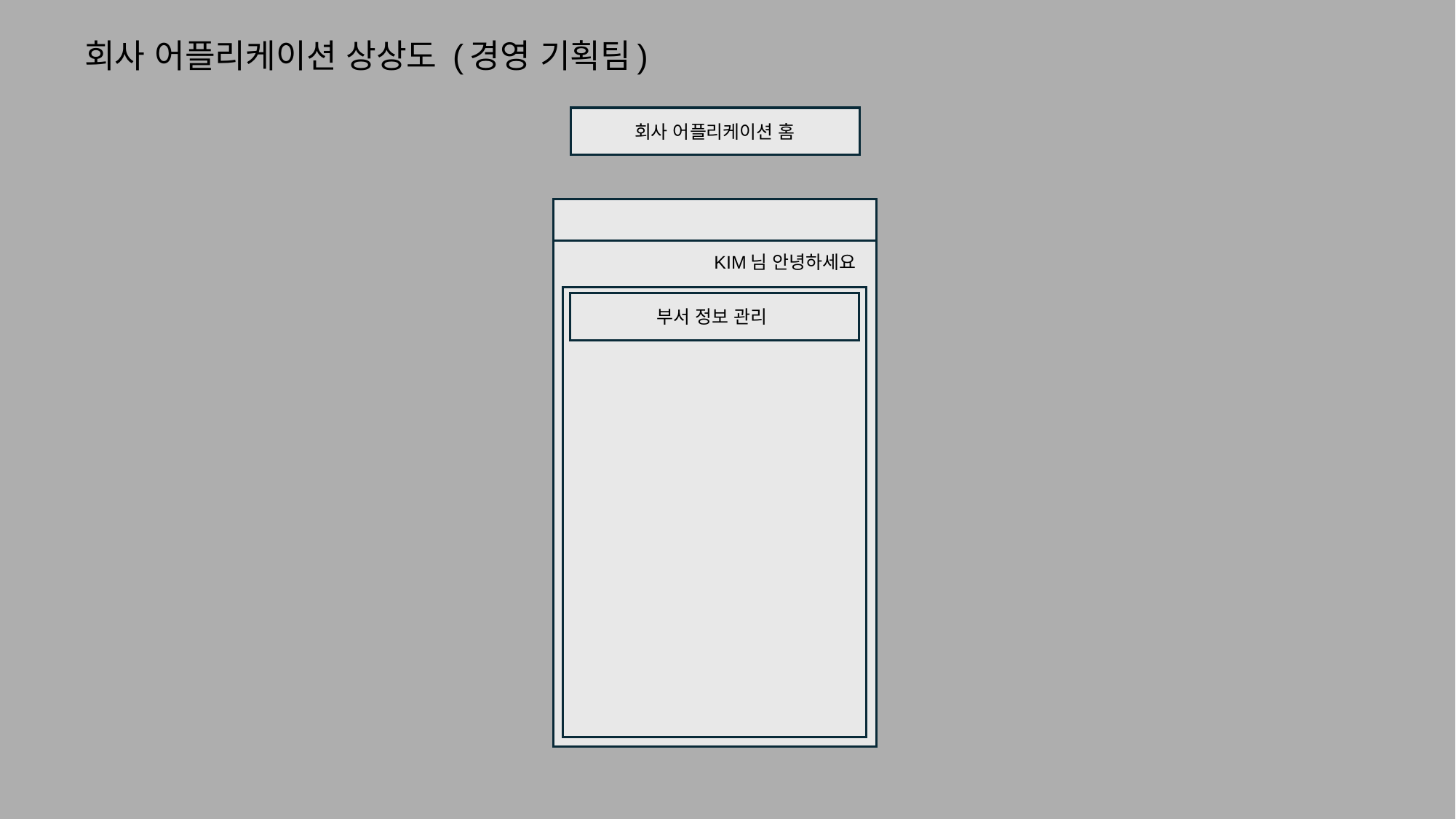

# 회사 어플리케이션 상상도 (경영 기획팀)
회사 어플리케이션 홈

KIM님 안녕하세요

부서 정보 관리